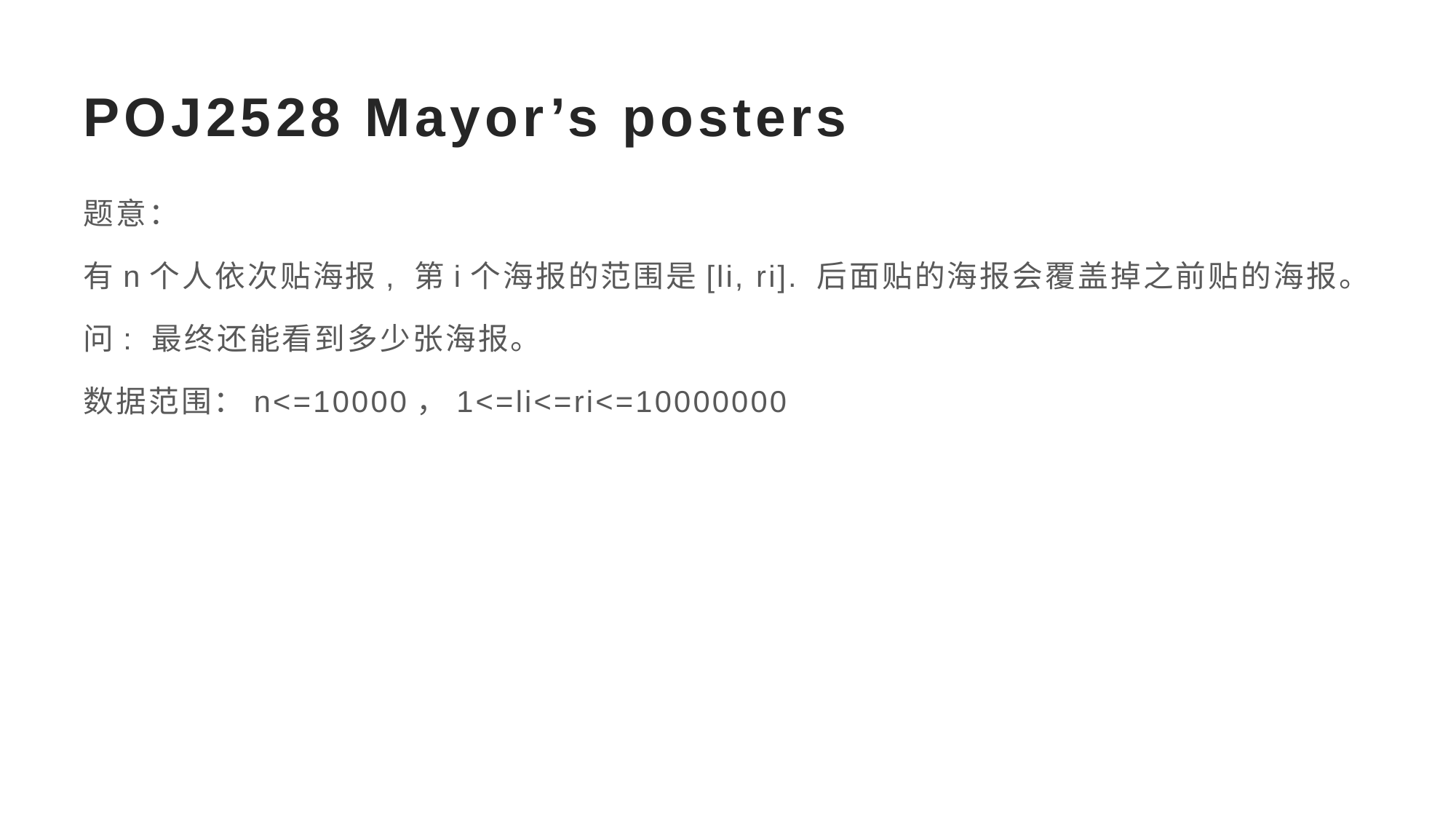

# POJ2528 Mayor’s posters
题意：
有n个人依次贴海报, 第i个海报的范围是[li, ri]. 后面贴的海报会覆盖掉之前贴的海报。
问: 最终还能看到多少张海报。
数据范围：n<=10000，1<=li<=ri<=10000000